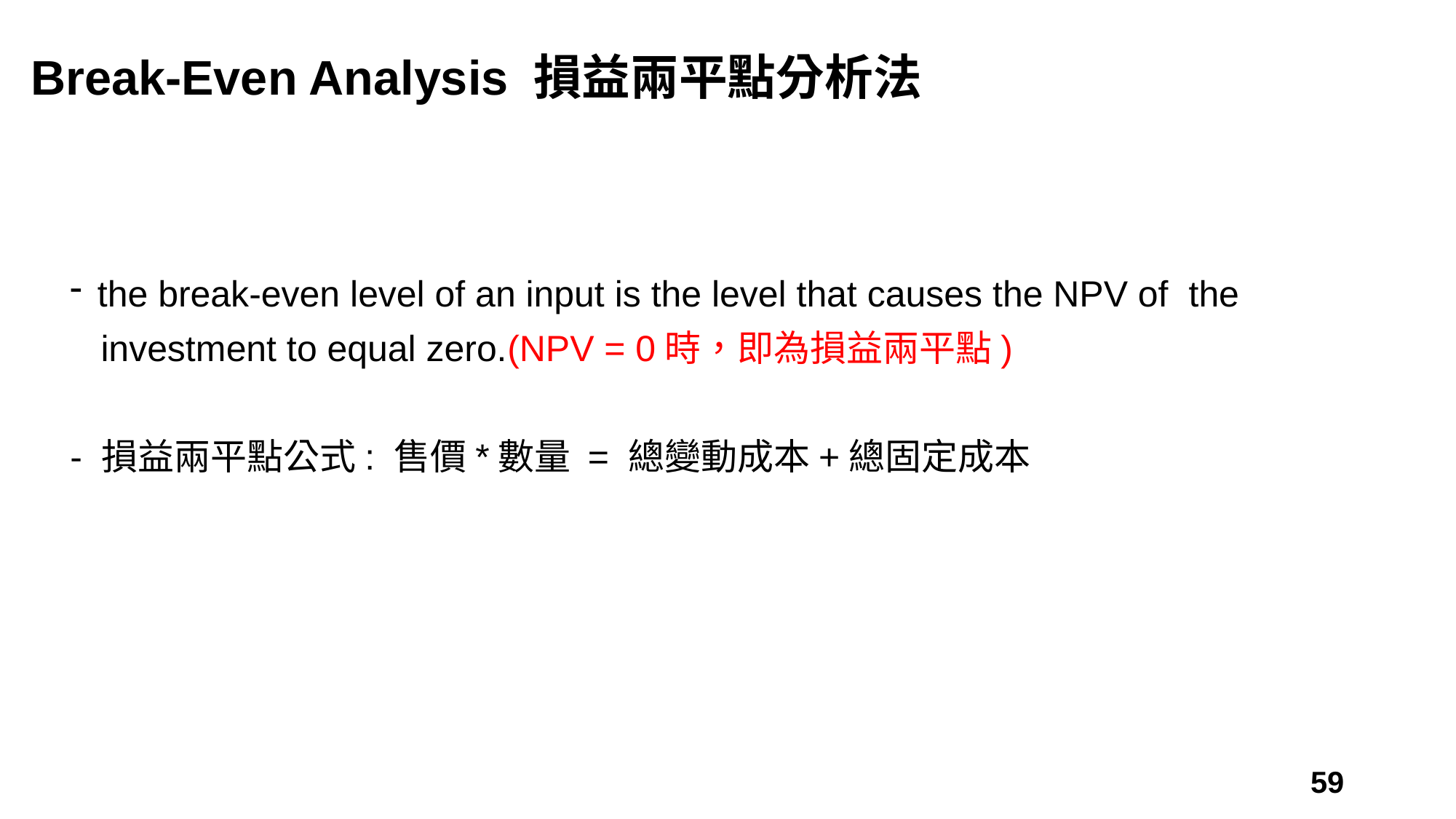

# Break-Even Analysis 損益兩平點分析法
the break-even level of an input is the level that causes the NPV of  the
   investment to equal zero.(NPV = 0時，即為損益兩平點)

- 損益兩平點公式: 售價*數量 = 總變動成本+總固定成本
59